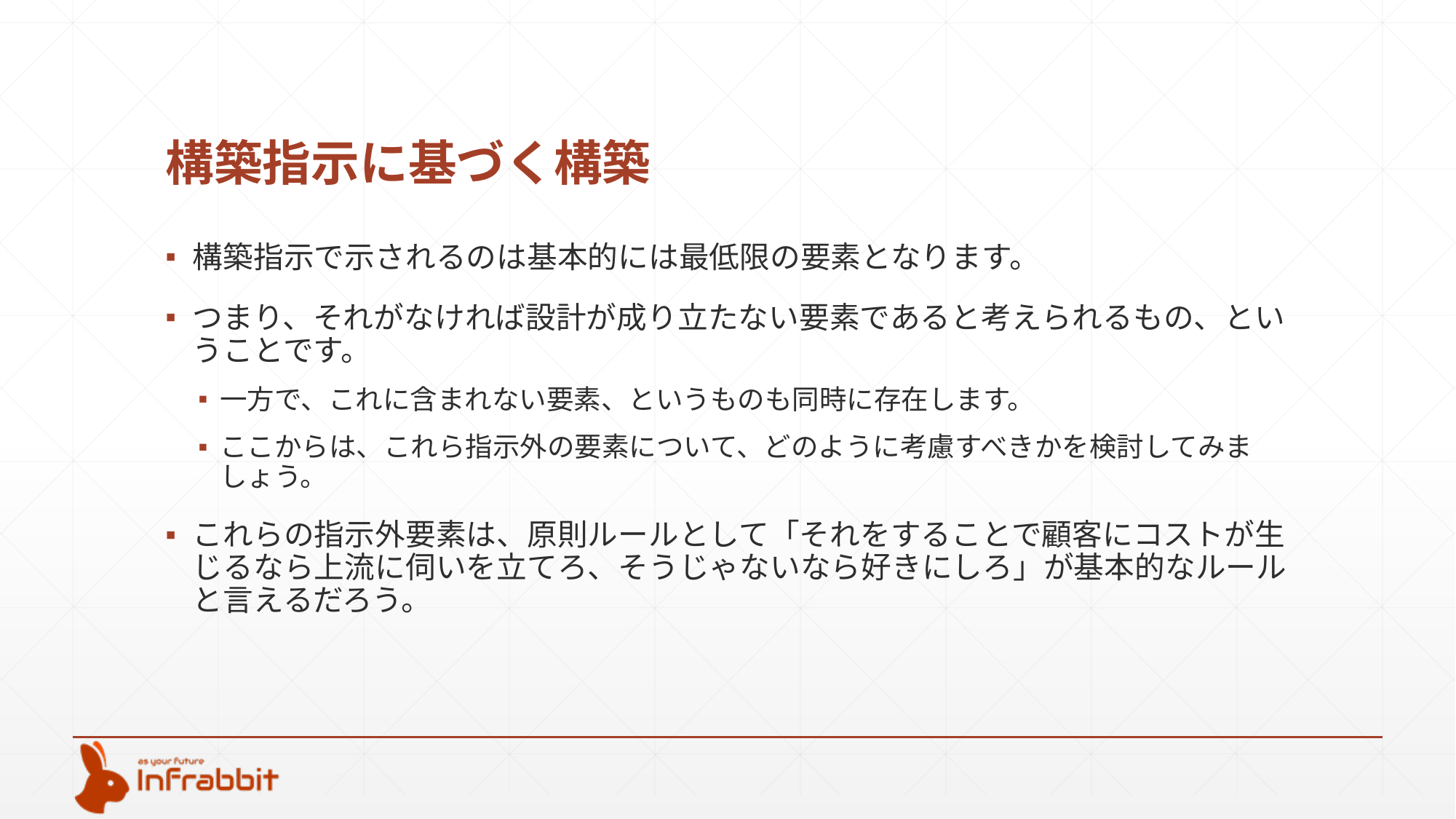

# 構築指示に基づく構築
構築指示で示されるのは基本的には最低限の要素となります。
つまり、それがなければ設計が成り立たない要素であると考えられるもの、ということです。
一方で、これに含まれない要素、というものも同時に存在します。
ここからは、これら指示外の要素について、どのように考慮すべきかを検討してみましょう。
これらの指示外要素は、原則ルールとして「それをすることで顧客にコストが生じるなら上流に伺いを立てろ、そうじゃないなら好きにしろ」が基本的なルールと言えるだろう。